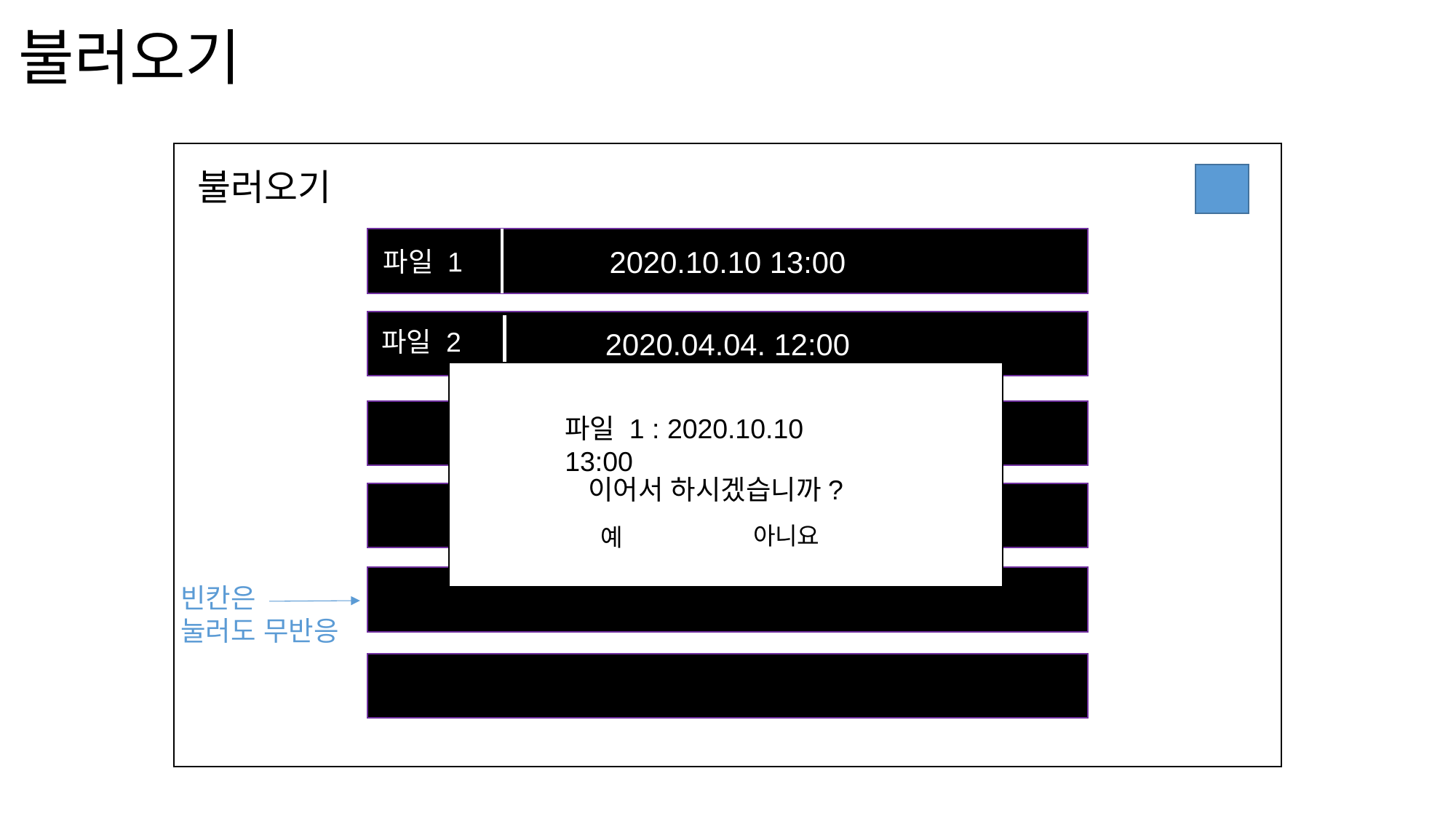

# 불러오기

불러오기

2020.10.10 13:00
파일 1
2020.00.00.00:00
빈 슬롯
2020.04.04. 12:00
파일 2

파일 1 : 2020.10.10 13:00
이어서 하시겠습니까?
아니요
예

빈 슬롯
빈 슬롯
빈 슬롯

빈칸은
눌러도 무반응